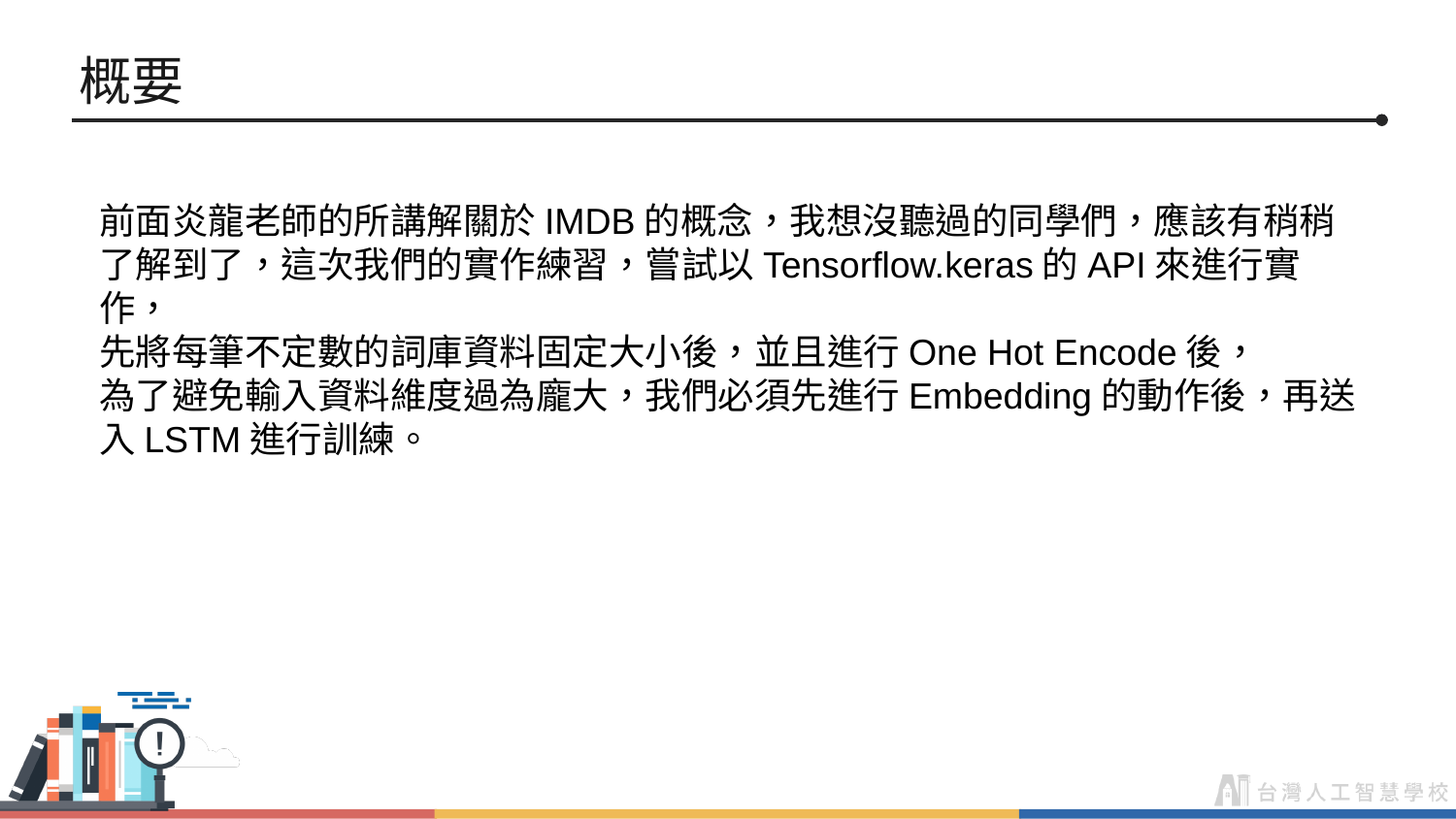

# 概要
前面炎龍老師的所講解關於IMDB的概念，我想沒聽過的同學們，應該有稍稍了解到了，這次我們的實作練習，嘗試以Tensorflow.keras的API來進行實作，
先將每筆不定數的詞庫資料固定大小後，並且進行One Hot Encode後，
為了避免輸入資料維度過為龐大，我們必須先進行Embedding的動作後，再送入LSTM進行訓練。